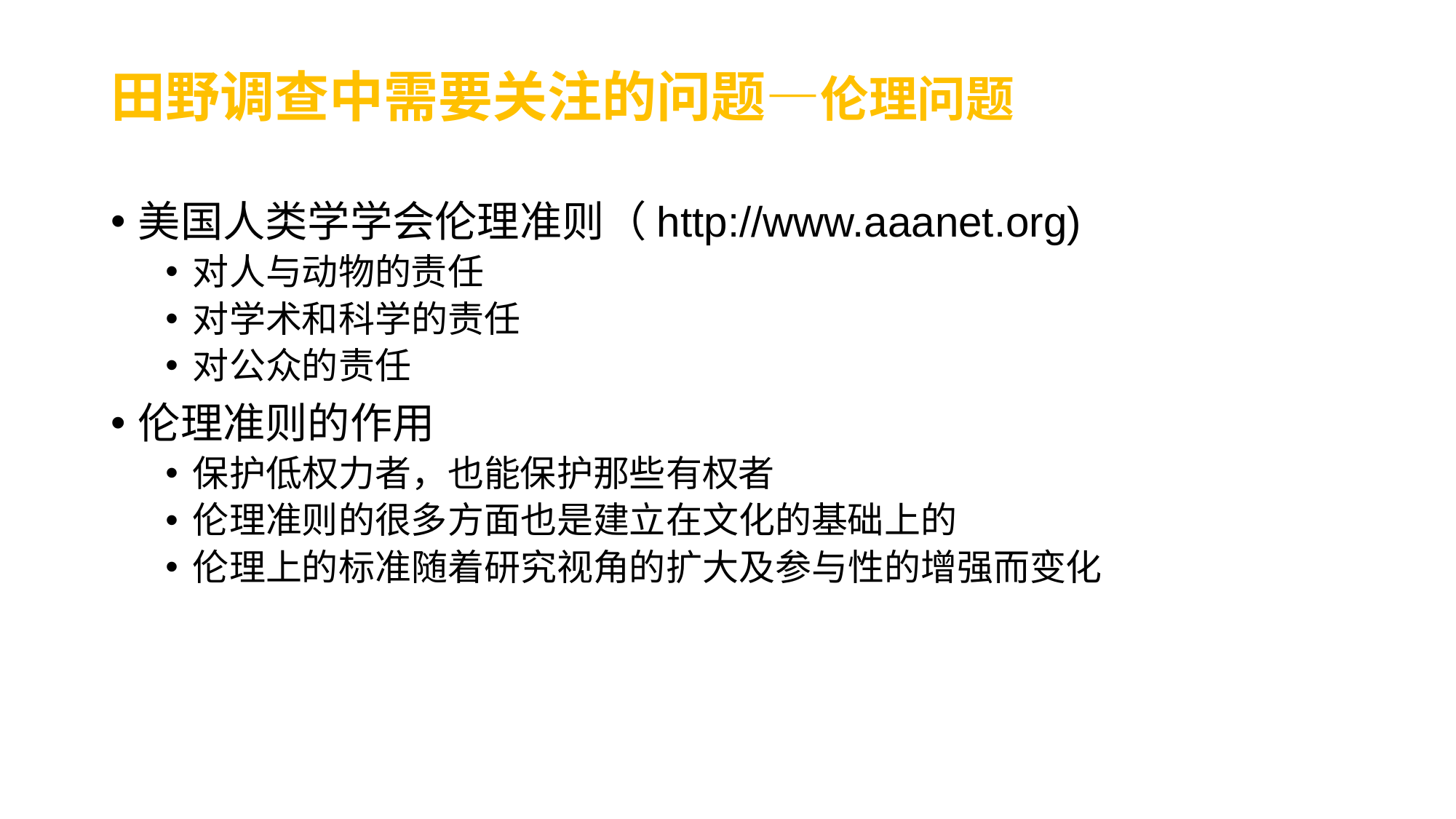

# 田野调查中需要关注的问题—伦理问题
美国人类学学会伦理准则（http://www.aaanet.org)
对人与动物的责任
对学术和科学的责任
对公众的责任
伦理准则的作用
保护低权力者，也能保护那些有权者
伦理准则的很多方面也是建立在文化的基础上的
伦理上的标准随着研究视角的扩大及参与性的增强而变化